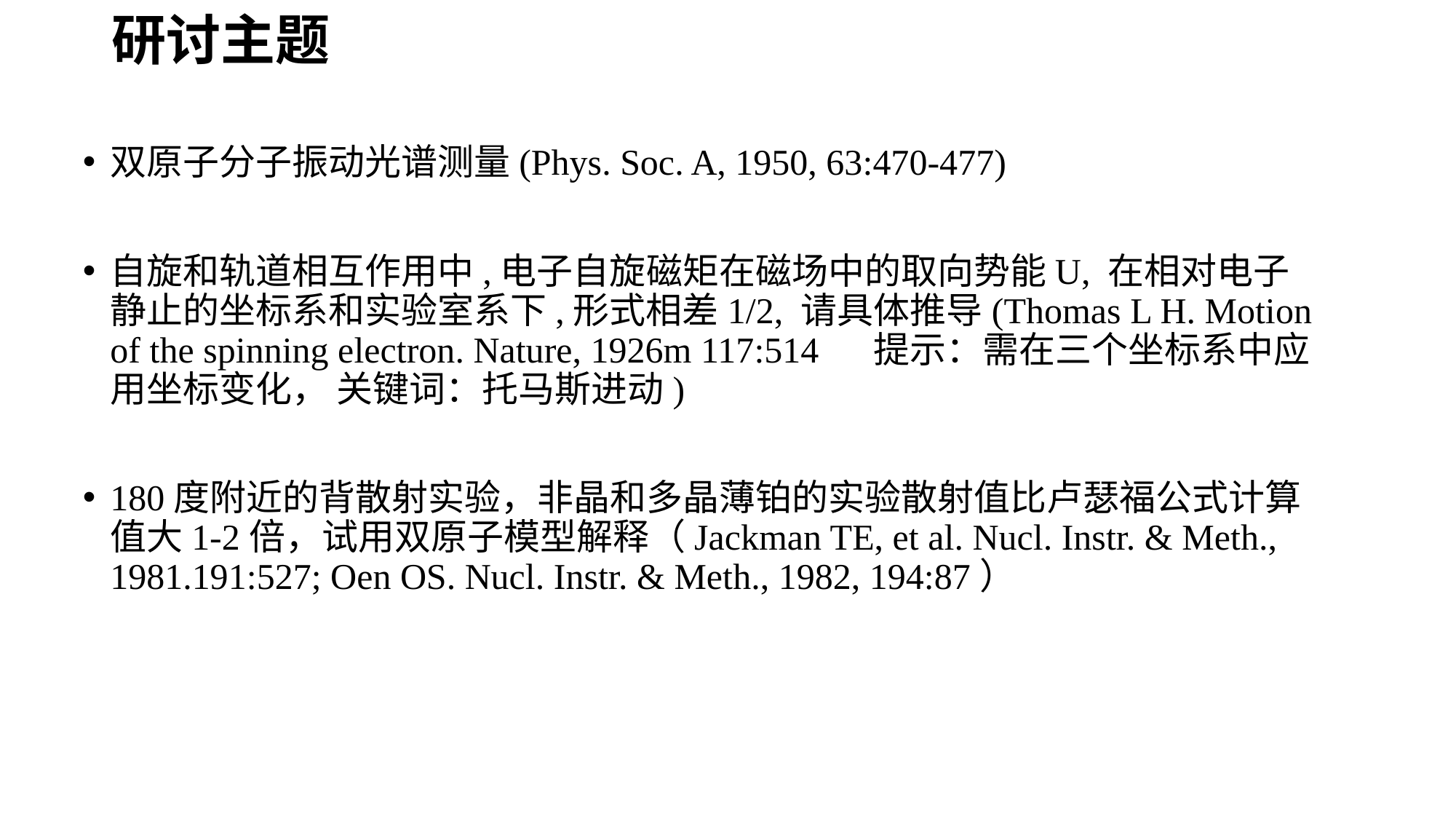

# 研讨主题
双原子分子振动光谱测量(Phys. Soc. A, 1950, 63:470-477)

自旋和轨道相互作用中,电子自旋磁矩在磁场中的取向势能U, 在相对电子静止的坐标系和实验室系下,形式相差1/2, 请具体推导(Thomas L H. Motion of the spinning electron. Nature, 1926m 117:514     提示：需在三个坐标系中应用坐标变化， 关键词：托马斯进动)

180度附近的背散射实验，非晶和多晶薄铂的实验散射值比卢瑟福公式计算值大1-2倍，试用双原子模型解释（Jackman TE, et al. Nucl. Instr. & Meth., 1981.191:527; Oen OS. Nucl. Instr. & Meth., 1982, 194:87）